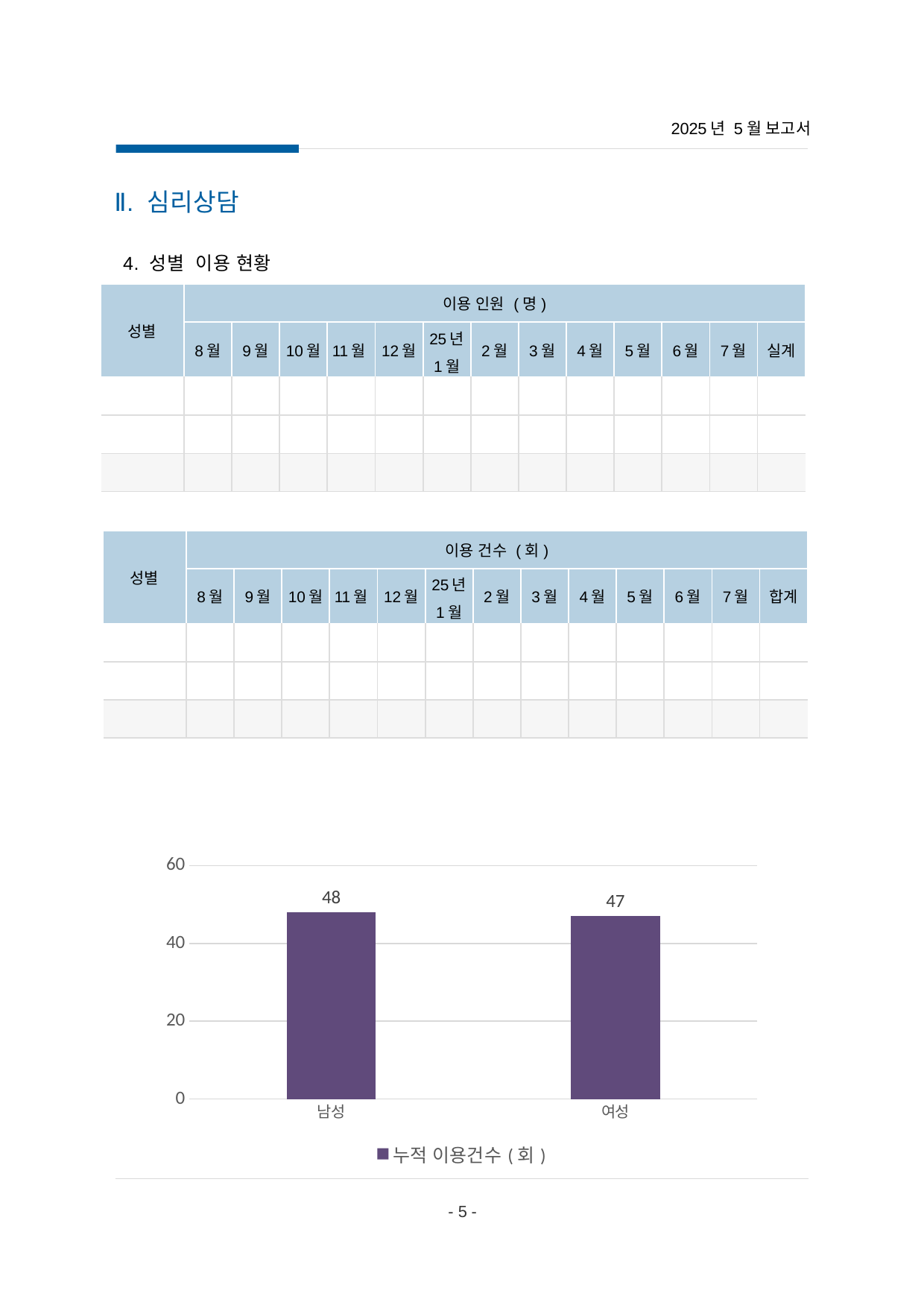

2025년 5월 보고서

Ⅱ. 심리상담
 4. 성별  이용 현황
| 성별 | 이용 인원 (명) |  |  |  |  |  |  |  |  |  |  |  |  |
| --- | --- | --- | --- | --- | --- | --- | --- | --- | --- | --- | --- | --- | --- |
|  | 8월 | 9월 | 10월 | 11월 | 12월 | 25년 1월 | 2월 | 3월 | 4월 | 5월 | 6월 | 7월 | 실계 |
|  |  |  |  |  |  |  |  |  |  |  |  |  |  |
|  |  |  |  |  |  |  |  |  |  |  |  |  |  |
|  |  |  |  |  |  |  |  |  |  |  |  |  |  |
| 성별 | 이용 건수 (회) |  |  |  |  |  |  |  |  |  |  |  |  |
| --- | --- | --- | --- | --- | --- | --- | --- | --- | --- | --- | --- | --- | --- |
|  | 8월 | 9월 | 10월 | 11월 | 12월 | 25년 1월 | 2월 | 3월 | 4월 | 5월 | 6월 | 7월 | 합계 |
|  |  |  |  |  |  |  |  |  |  |  |  |  |  |
|  |  |  |  |  |  |  |  |  |  |  |  |  |  |
|  |  |  |  |  |  |  |  |  |  |  |  |  |  |

### Chart

| Category | 누적 이용건수(회) |
|---|---|
| 남성 | 48.0 |
| 여성 | 47.0 |
- 5 -